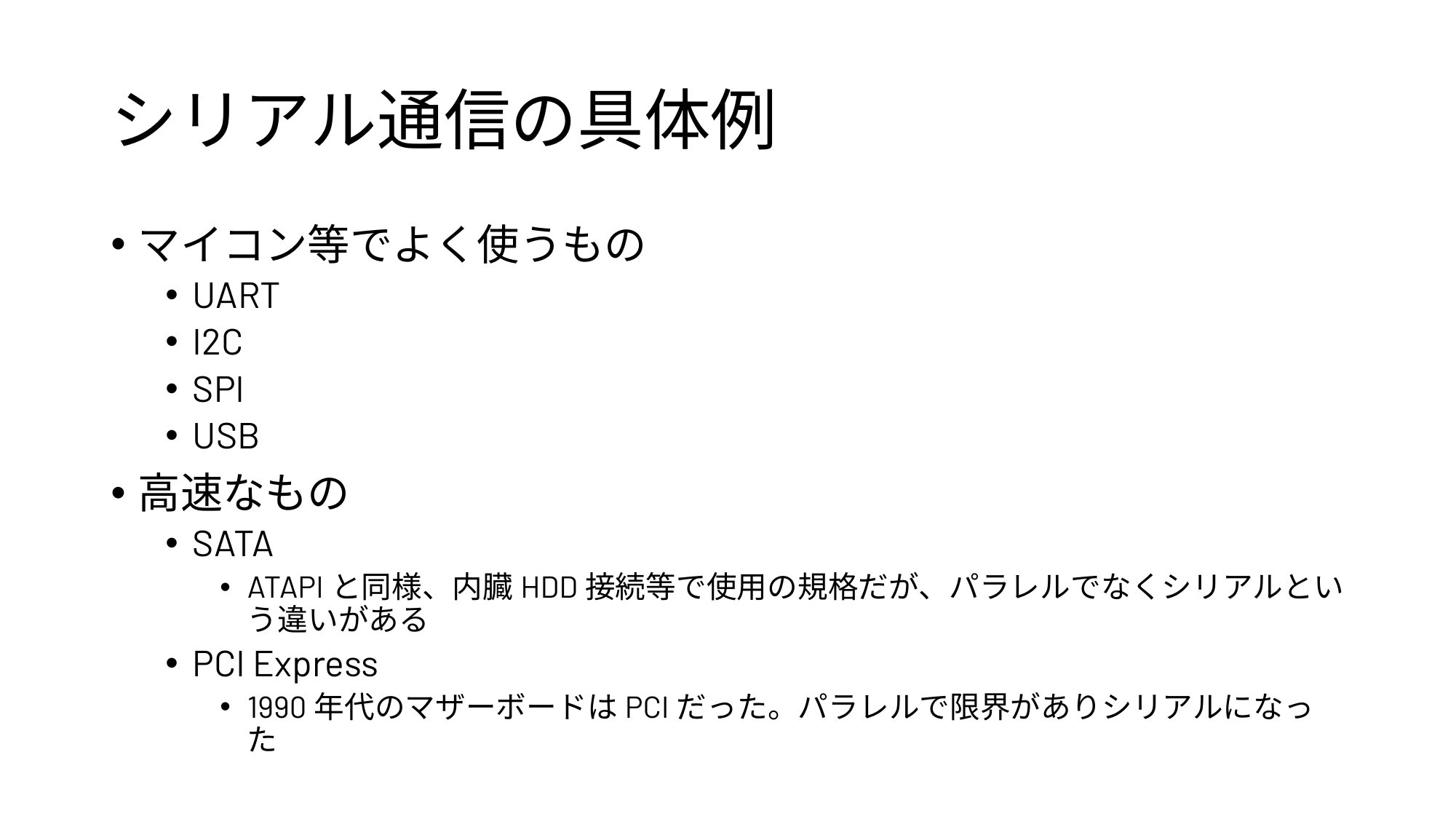

# シリアル通信の具体例
マイコン等でよく使うもの
UART
I2C
SPI
USB
高速なもの
SATA
ATAPIと同様、内臓HDD接続等で使用の規格だが、パラレルでなくシリアルという違いがある
PCI Express
1990年代のマザーボードはPCIだった。パラレルで限界がありシリアルになった